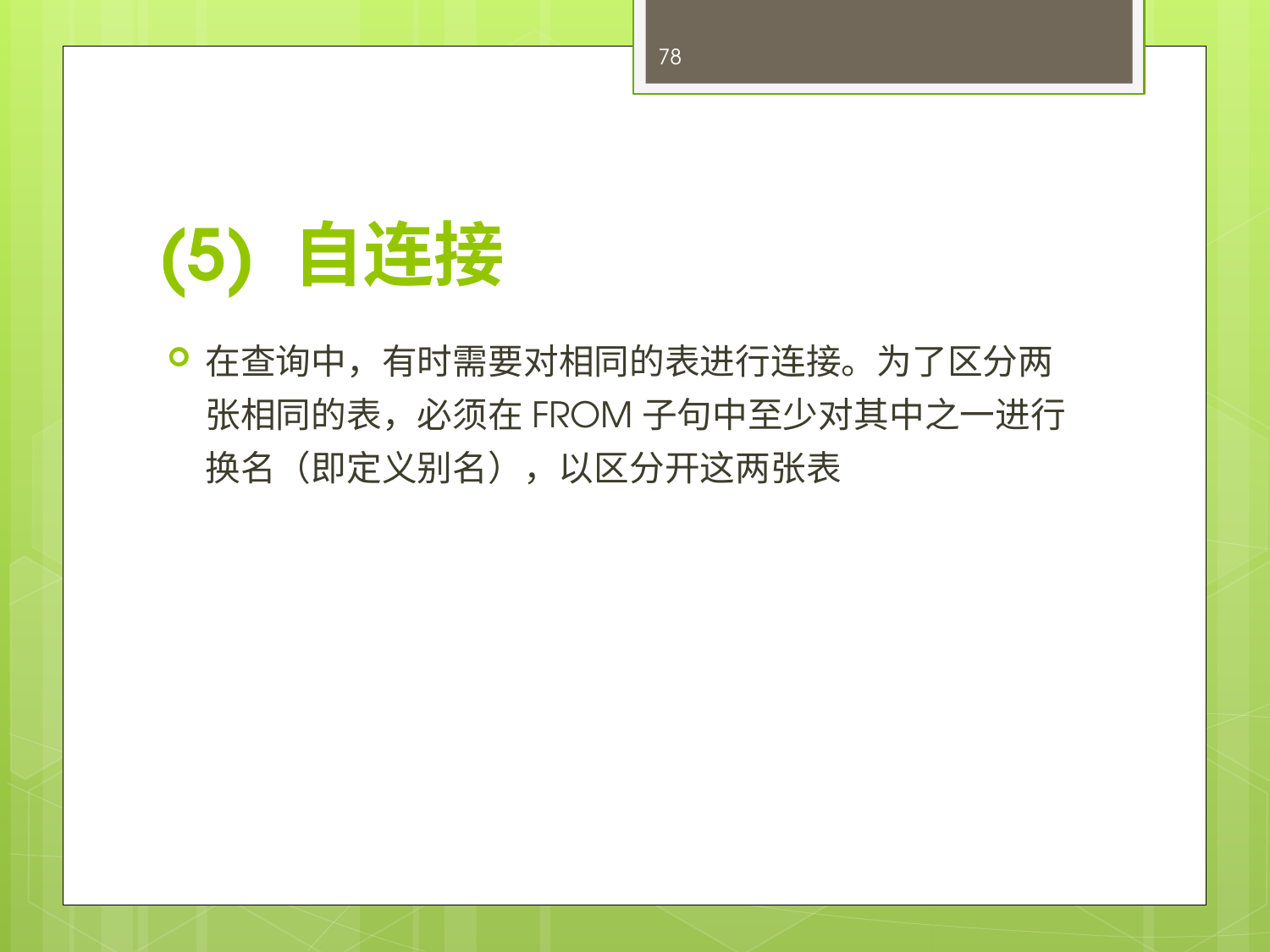

78
# (5) 自连接
在查询中，有时需要对相同的表进行连接。为了区分两张相同的表，必须在FROM子句中至少对其中之一进行换名（即定义别名），以区分开这两张表